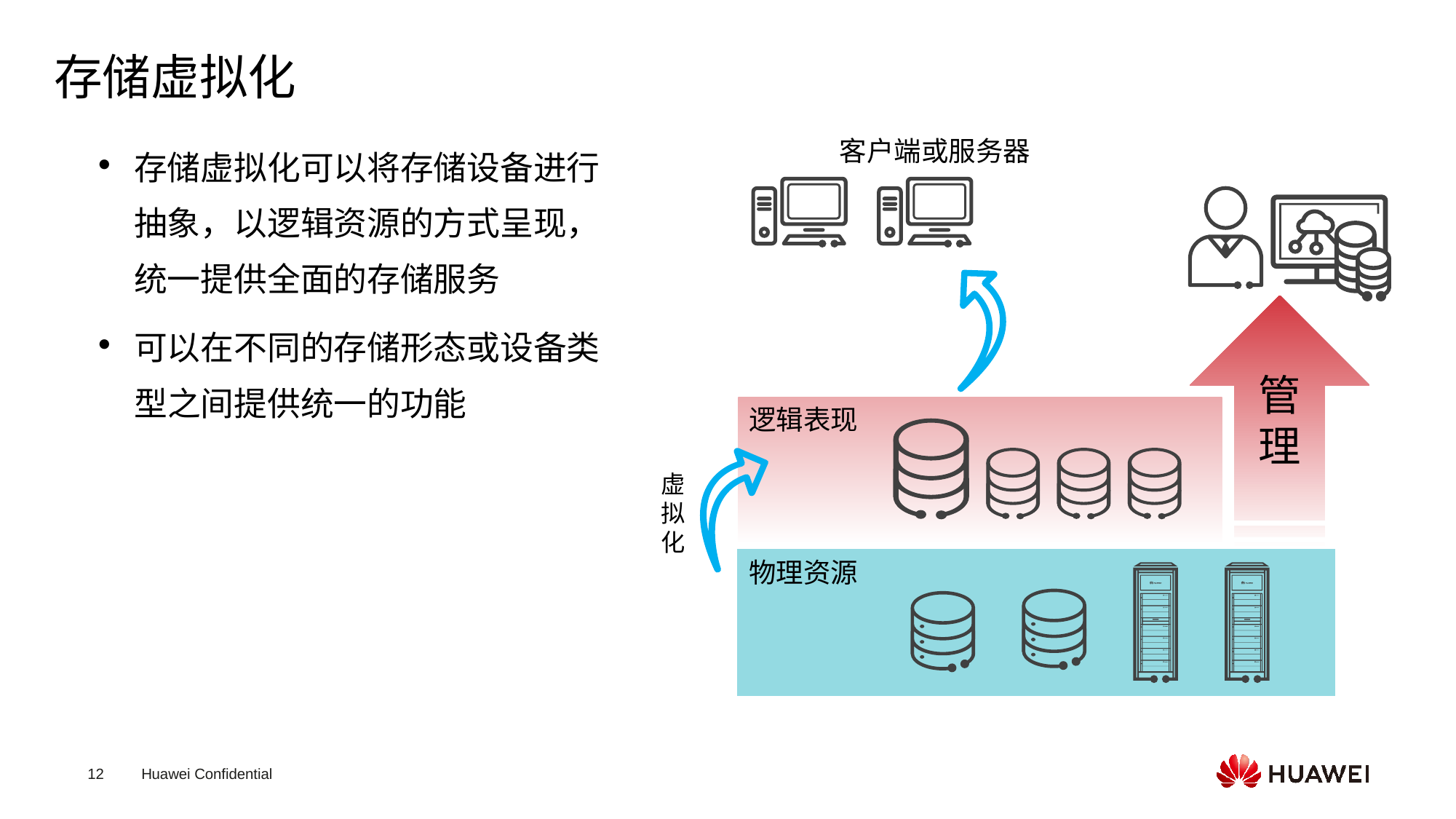

# 存储虚拟化
存储虚拟化可以将存储设备进行抽象，以逻辑资源的方式呈现，统一提供全面的存储服务
可以在不同的存储形态或设备类型之间提供统一的功能

客户端或服务器

管
理
逻辑表现

虚
拟
化
物理资源